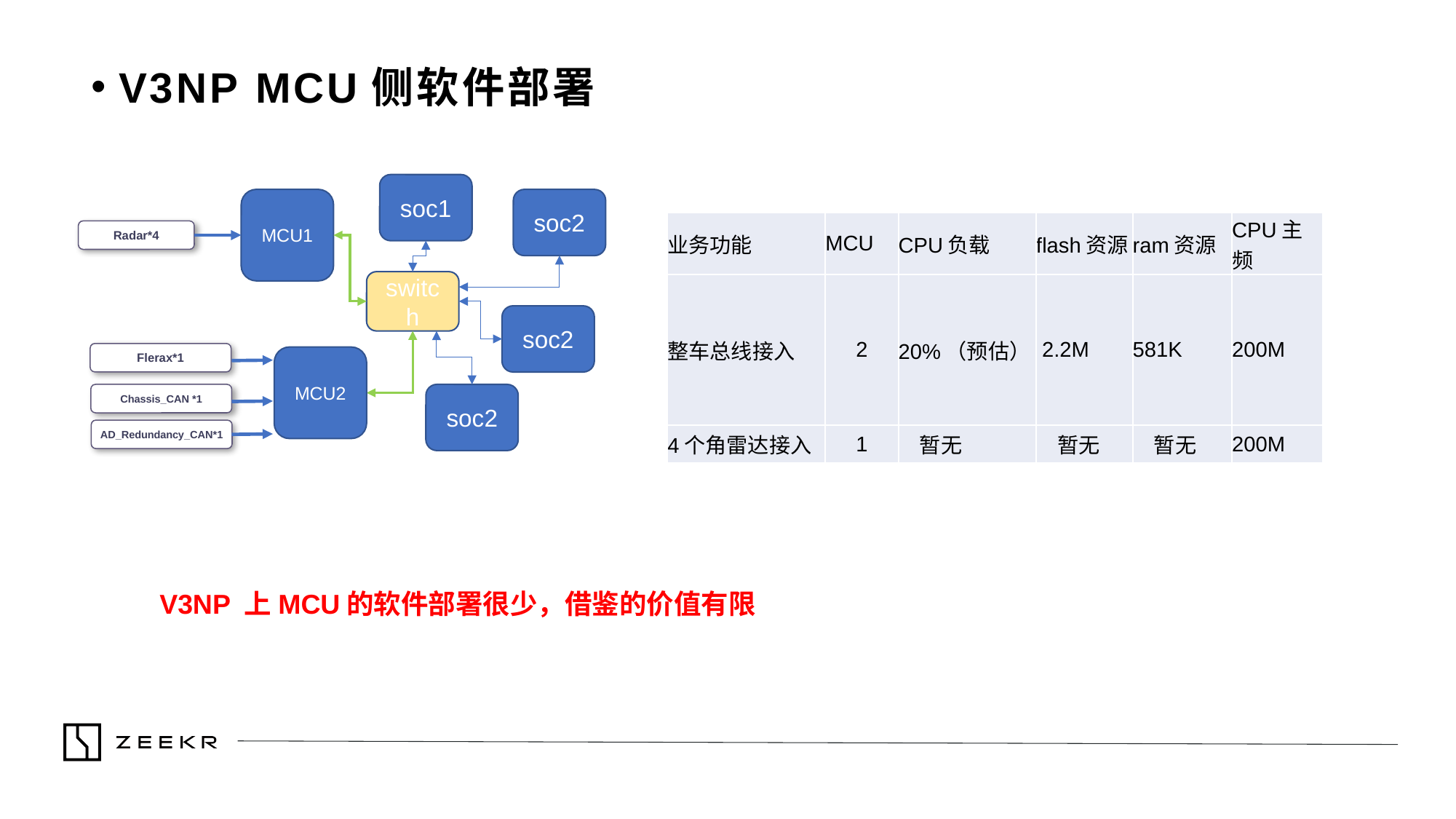

V3NP MCU侧软件部署
soc1
MCU1
soc2
| 业务功能 | MCU | CPU负载 | flash资源 | ram资源 | CPU主频 |
| --- | --- | --- | --- | --- | --- |
| 整车总线接入 | 2 | 20%（预估） | 2.2M | 581K | 200M |
| 4个角雷达接入 | 1 | 暂无 | 暂无 | 暂无 | 200M |
Radar*4
switch
soc2
Flerax*1
MCU2
Chassis_CAN *1
soc2
AD_Redundancy_CAN*1
V3NP 上MCU的软件部署很少，借鉴的价值有限